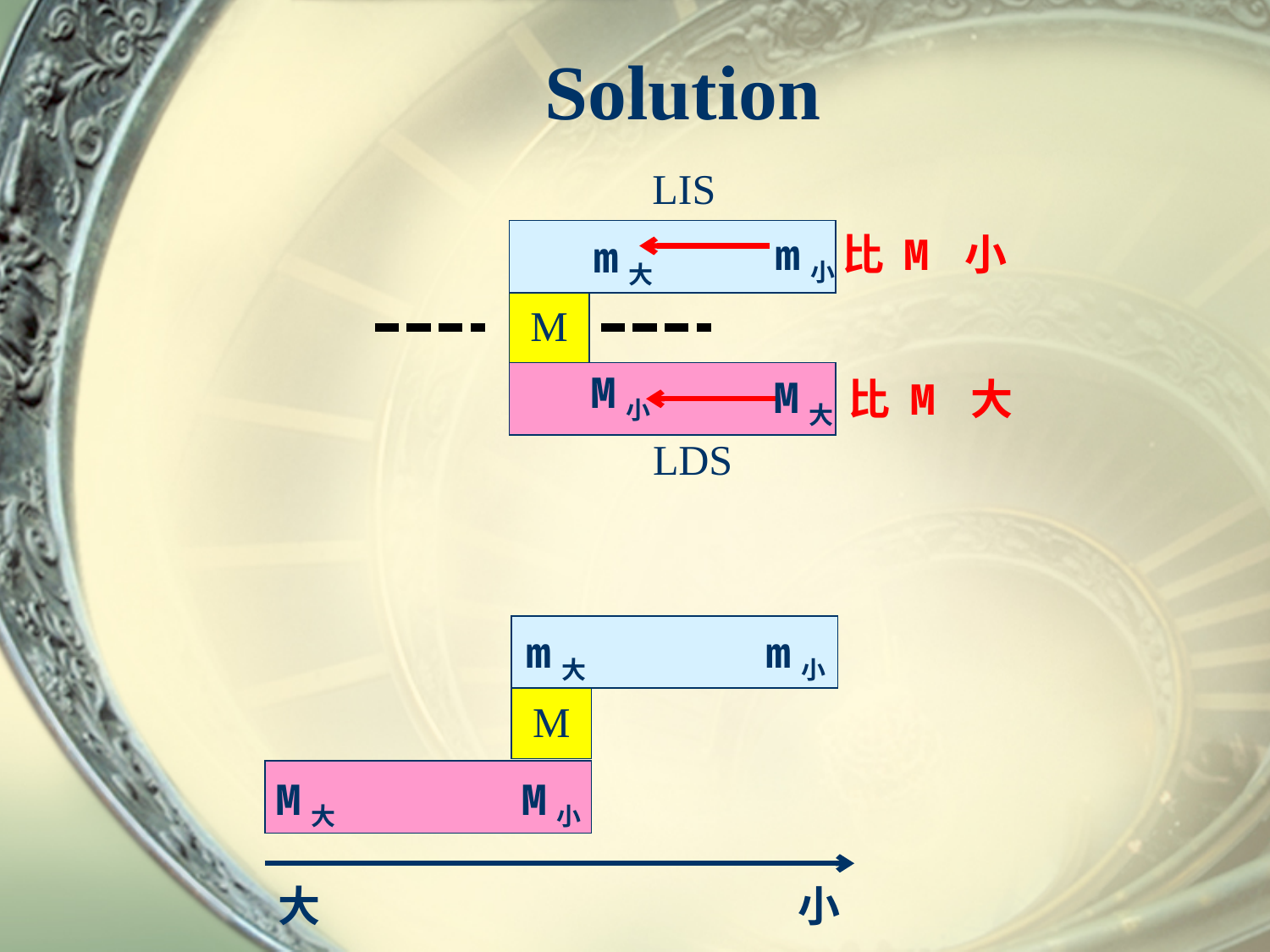

# Solution
LIS

m小
比 M 小
m大
M
M小

M大
比 M 大
LDS

m大
m小
M

M小
M大
大
小